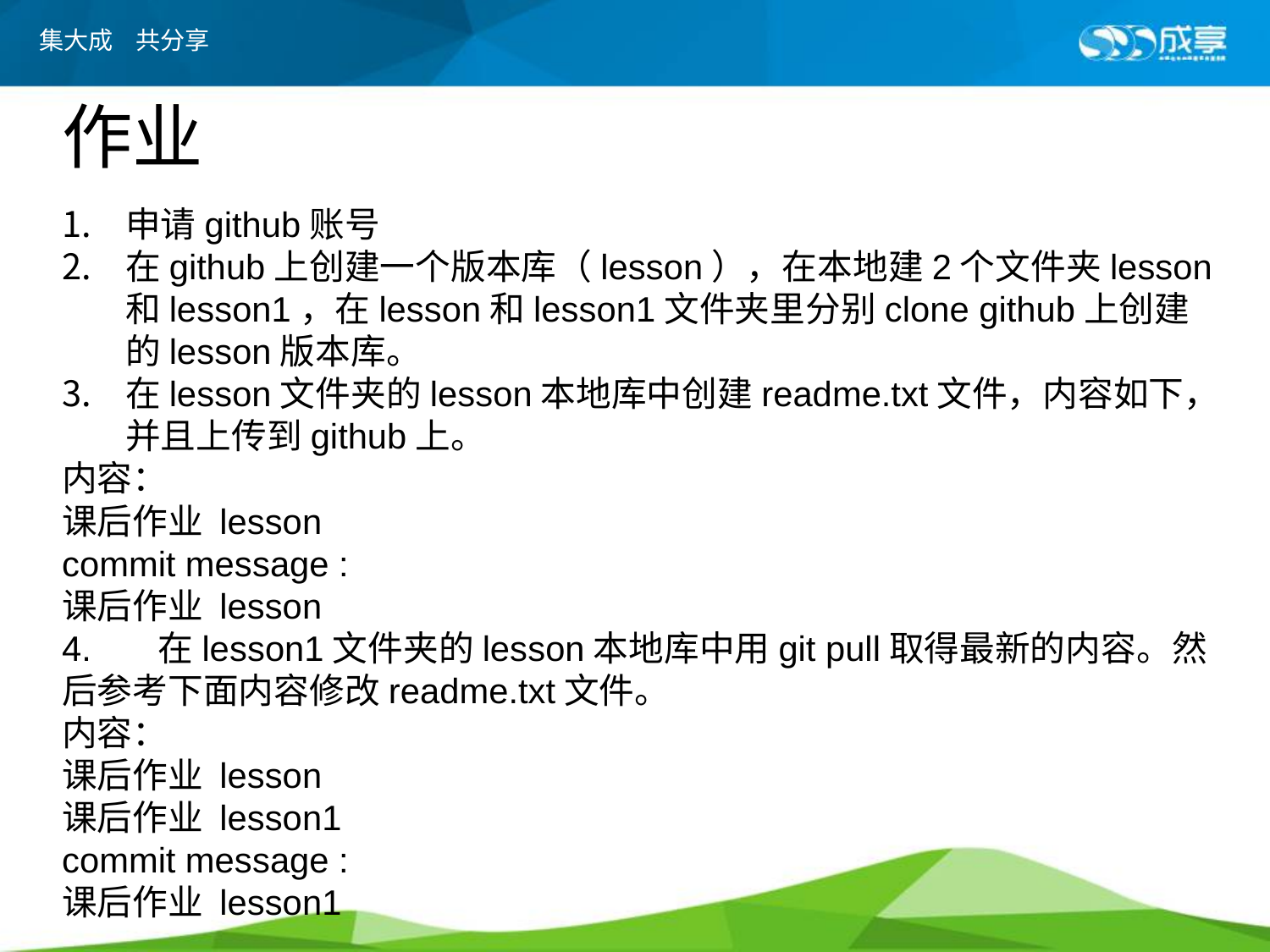

作业

申请github账号
在github上创建一个版本库（lesson），在本地建2个文件夹lesson和lesson1，在lesson和lesson1文件夹里分别clone github上创建的lesson版本库。
在lesson文件夹的lesson本地库中创建readme.txt文件，内容如下，并且上传到github上。
内容：
课后作业 lesson
commit message :
课后作业 lesson
4.      在lesson1文件夹的lesson本地库中用git pull取得最新的内容。然后参考下面内容修改readme.txt文件。
内容：
课后作业 lesson
课后作业 lesson1
commit message :
课后作业 lesson1